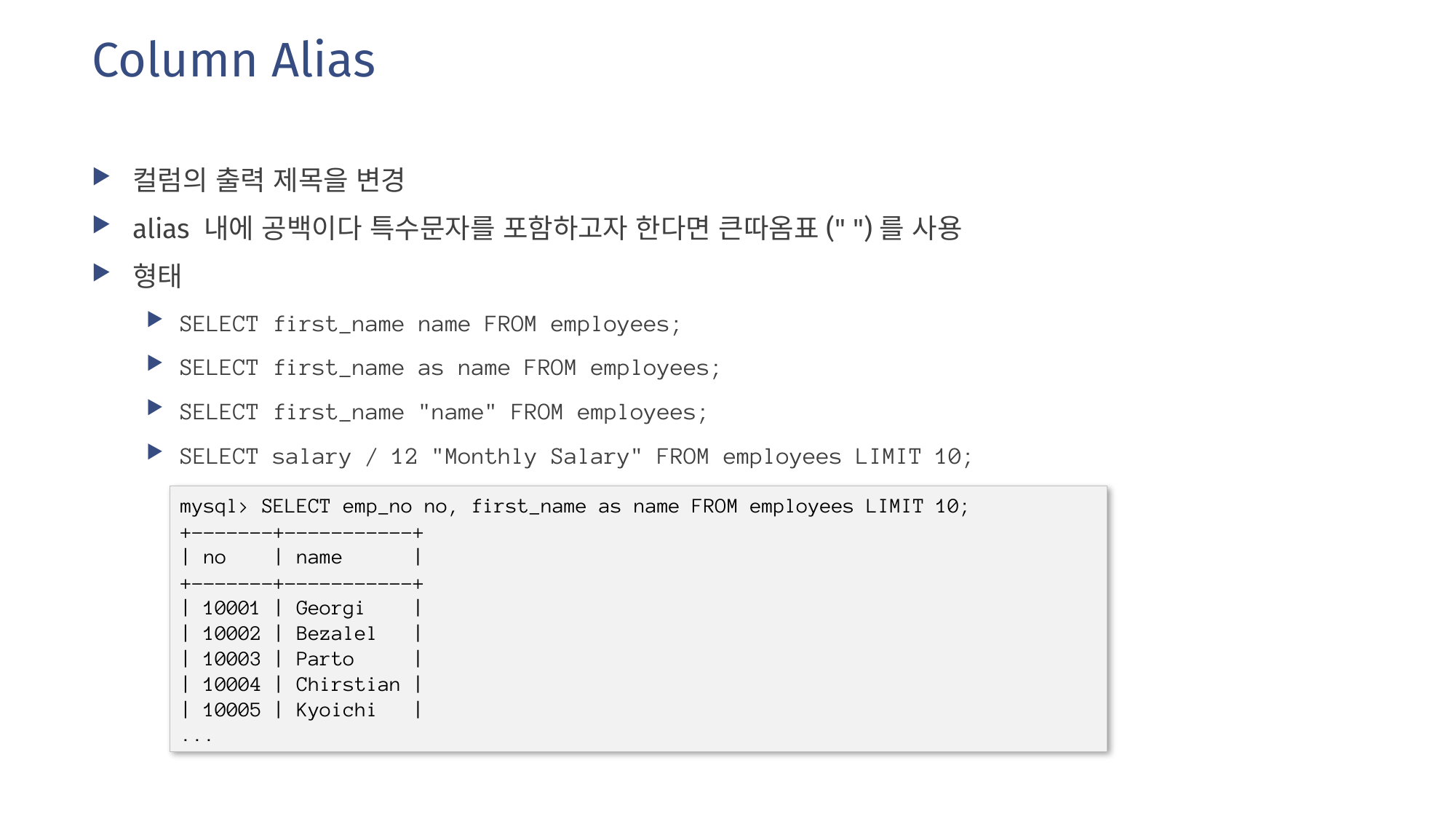

# Column Alias
컬럼의 출력 제목을 변경
alias 내에 공백이다 특수문자를 포함하고자 한다면 큰따옴표(" ")를 사용
형태
SELECT first_name name FROM employees;
SELECT first_name as name FROM employees;
SELECT first_name "name" FROM employees;
SELECT salary / 12 "Monthly Salary" FROM employees LIMIT 10;
mysql> SELECT emp_no no, first_name as name FROM employees LIMIT 10;
+-------+-----------+
| no    | name      |
+-------+-----------+
| 10001 | Georgi    |
| 10002 | Bezalel   |
| 10003 | Parto     |
| 10004 | Chirstian |
| 10005 | Kyoichi   |
...